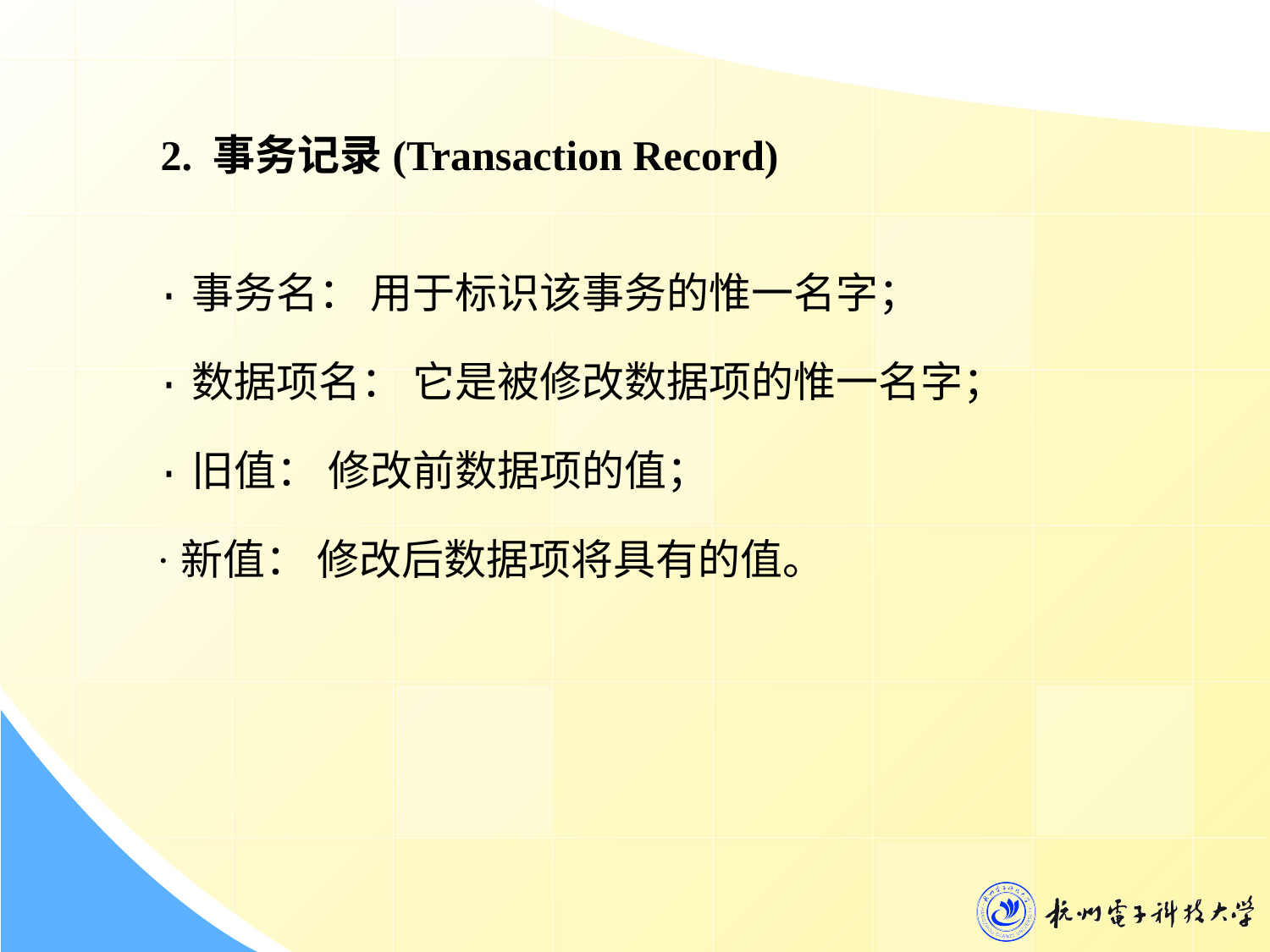

2. 事务记录(Transaction Record)
·事务名： 用于标识该事务的惟一名字；
·数据项名： 它是被修改数据项的惟一名字；
·旧值： 修改前数据项的值；
·新值： 修改后数据项将具有的值。